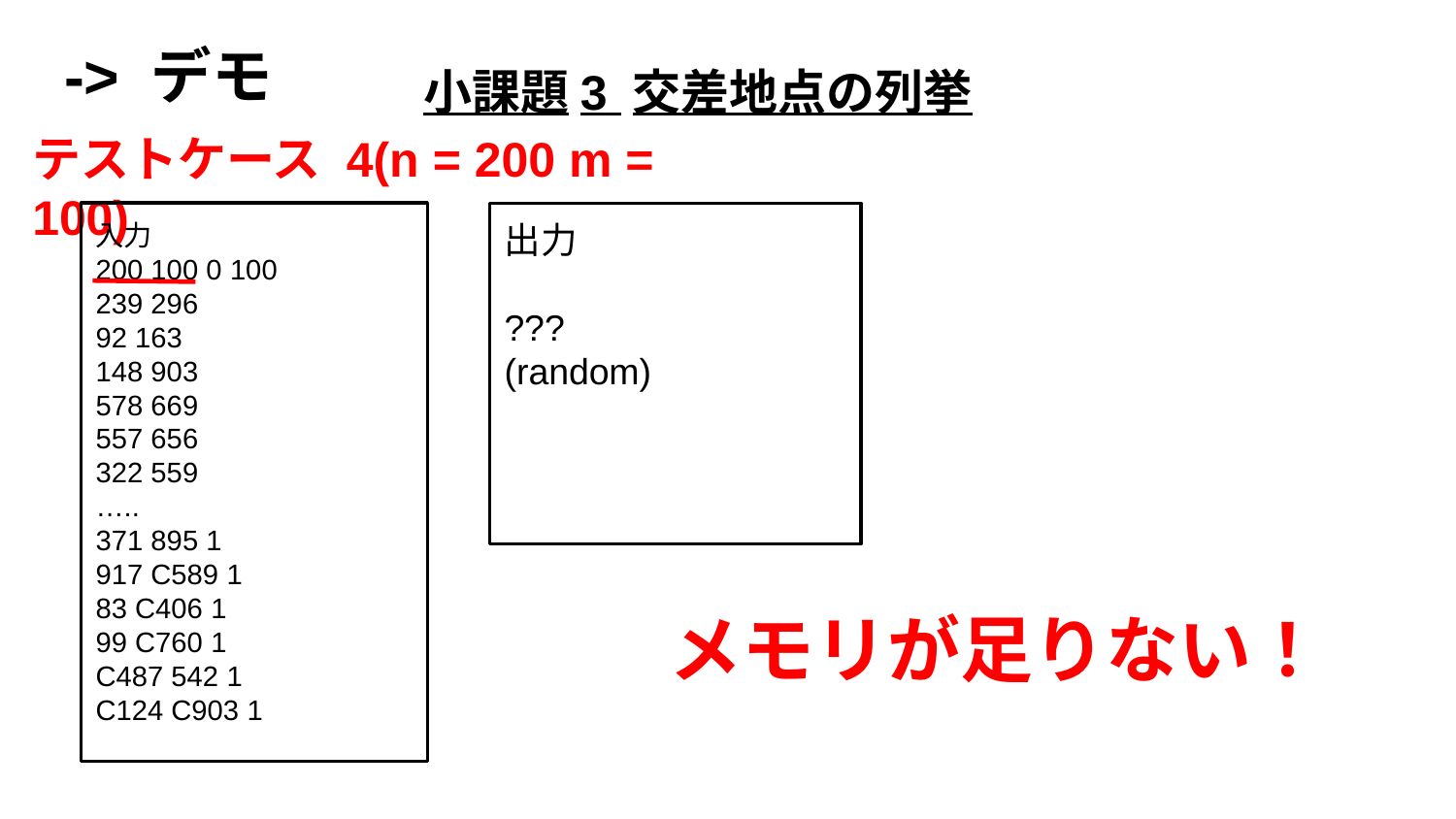

# -> デモ
       小課題3 交差地点の列挙
テストケース 4(n = 200 m = 100)
入力
200 100 0 100
239 296
92 163
148 903
578 669
557 656
322 559
…..
371 895 1
917 C589 1
83 C406 1
99 C760 1
C487 542 1
C124 C903 1

出力

???
(random)

メモリが足りない！